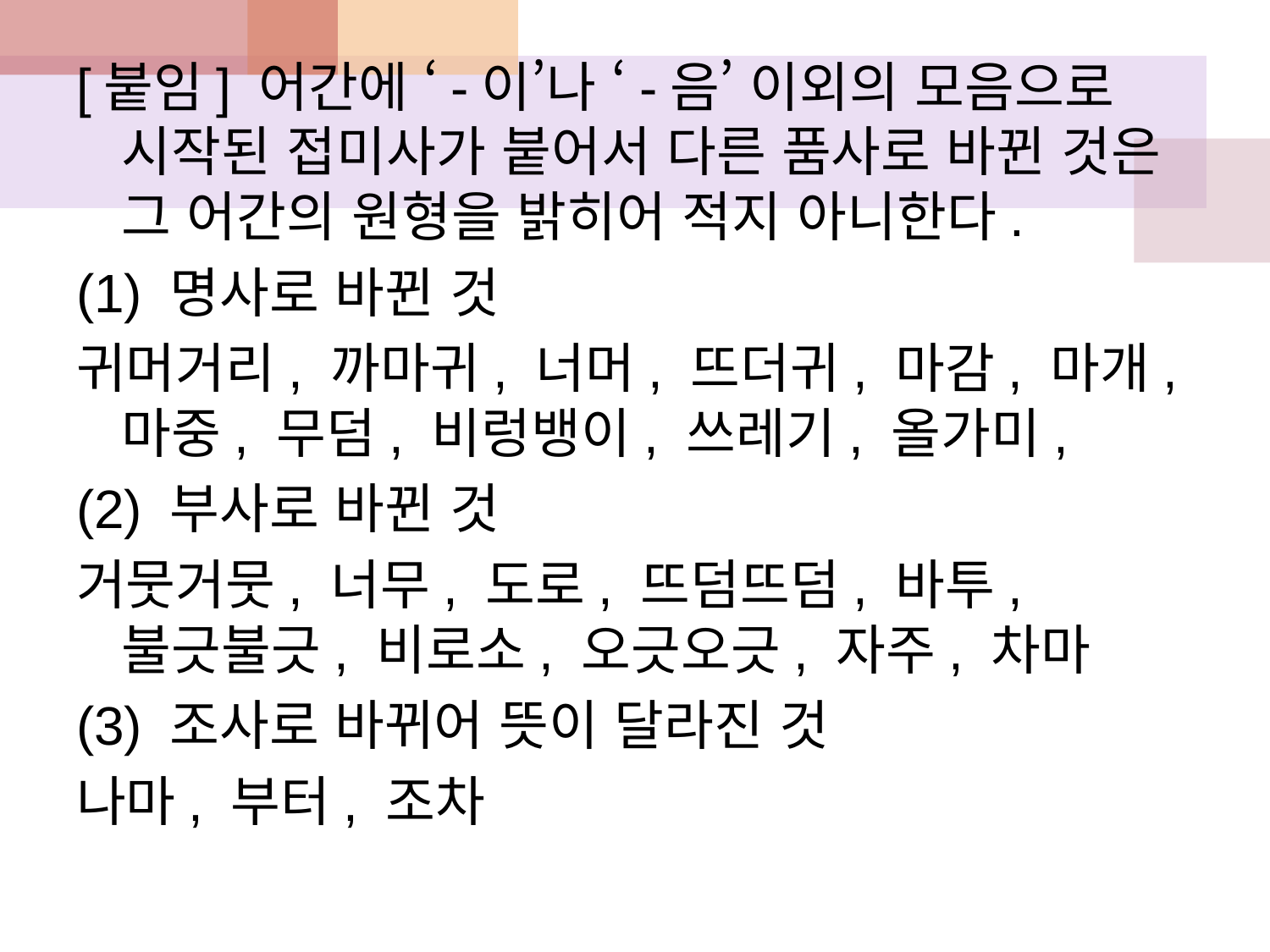

[붙임] 어간에 ‘-이’나 ‘-음’ 이외의 모음으로 시작된 접미사가 붙어서 다른 품사로 바뀐 것은 그 어간의 원형을 밝히어 적지 아니한다.
(1) 명사로 바뀐 것
귀머거리, 까마귀, 너머, 뜨더귀, 마감, 마개, 마중, 무덤, 비렁뱅이, 쓰레기, 올가미,
(2) 부사로 바뀐 것
거뭇거뭇, 너무, 도로, 뜨덤뜨덤, 바투, 불긋불긋, 비로소, 오긋오긋, 자주, 차마
(3) 조사로 바뀌어 뜻이 달라진 것
나마, 부터, 조차